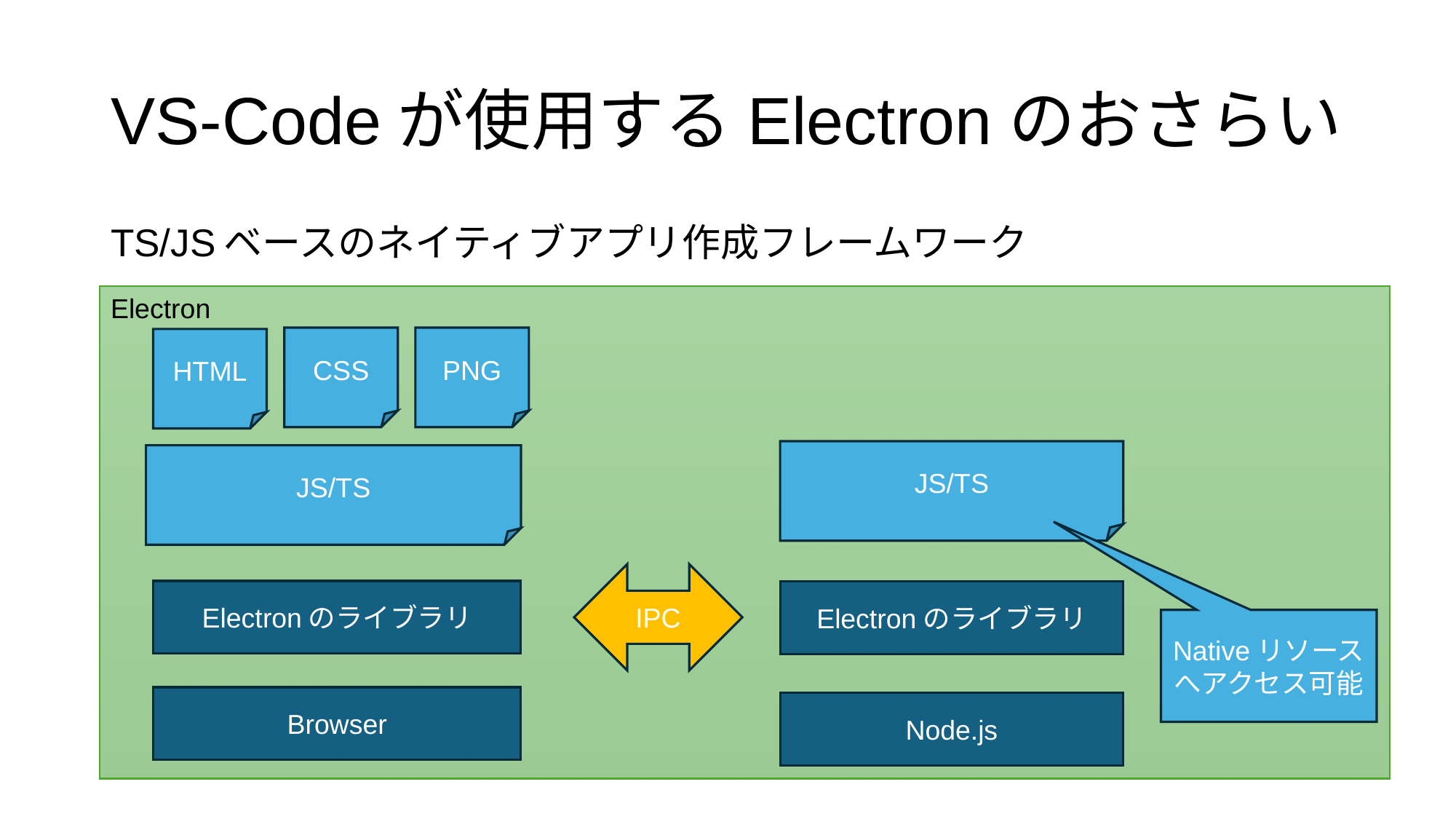

# VS-Codeが使用するElectronのおさらい
TS/JSベースのネイティブアプリ作成フレームワーク
Electron
CSS
PNG
HTML
JS/TS
JS/TS
IPC
Electronのライブラリ
Electronのライブラリ
Nativeリソースへアクセス可能
Browser
Node.js